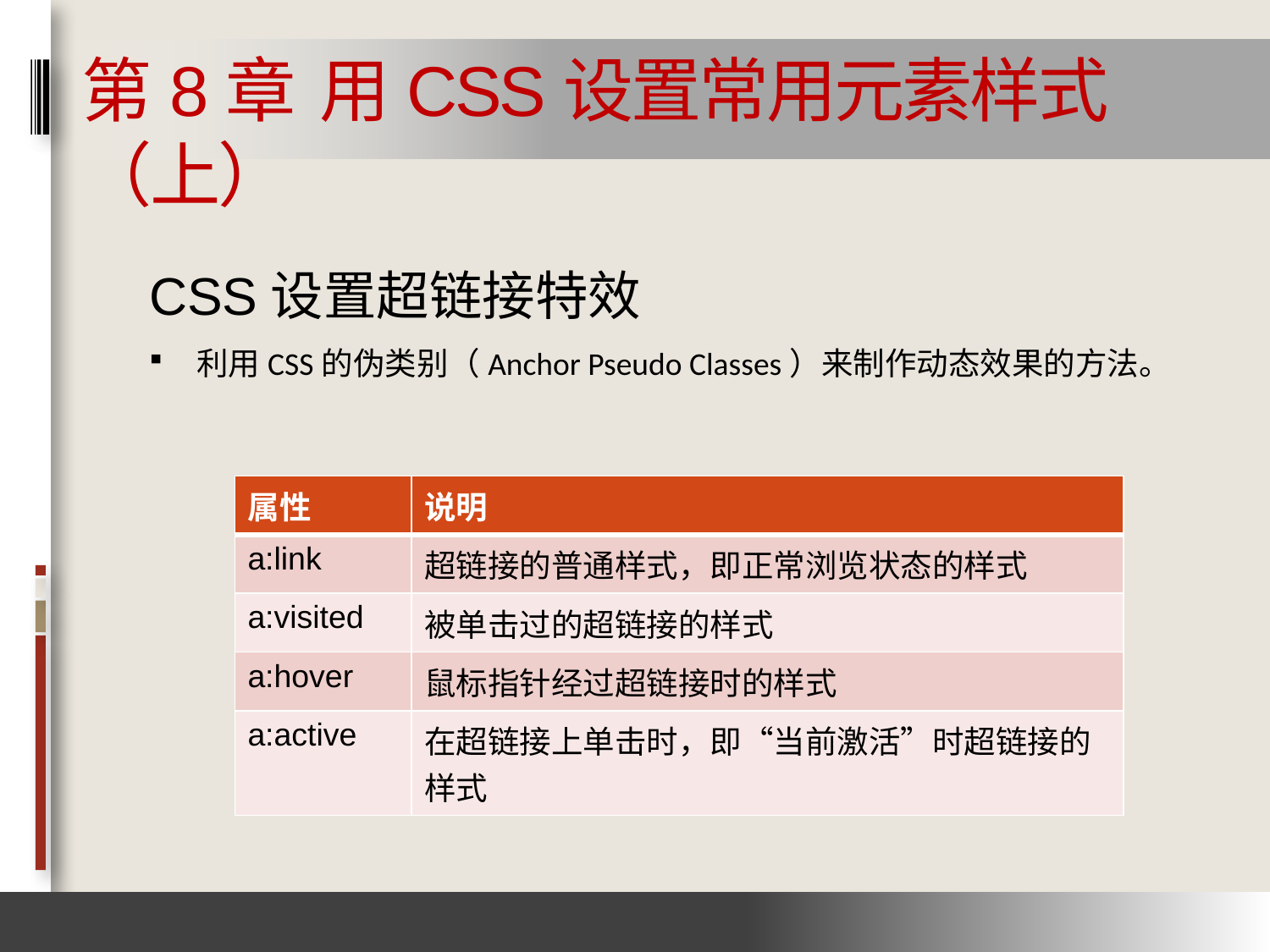

# 第8章  用CSS设置常用元素样式（上）
CSS设置超链接特效
利用CSS的伪类别（Anchor Pseudo Classes）来制作动态效果的方法。

| 属性 | 说明 |
| --- | --- |
| a:link | 超链接的普通样式，即正常浏览状态的样式 |
| a:visited | 被单击过的超链接的样式 |
| a:hover | 鼠标指针经过超链接时的样式 |
| a:active | 在超链接上单击时，即“当前激活”时超链接的样式 |